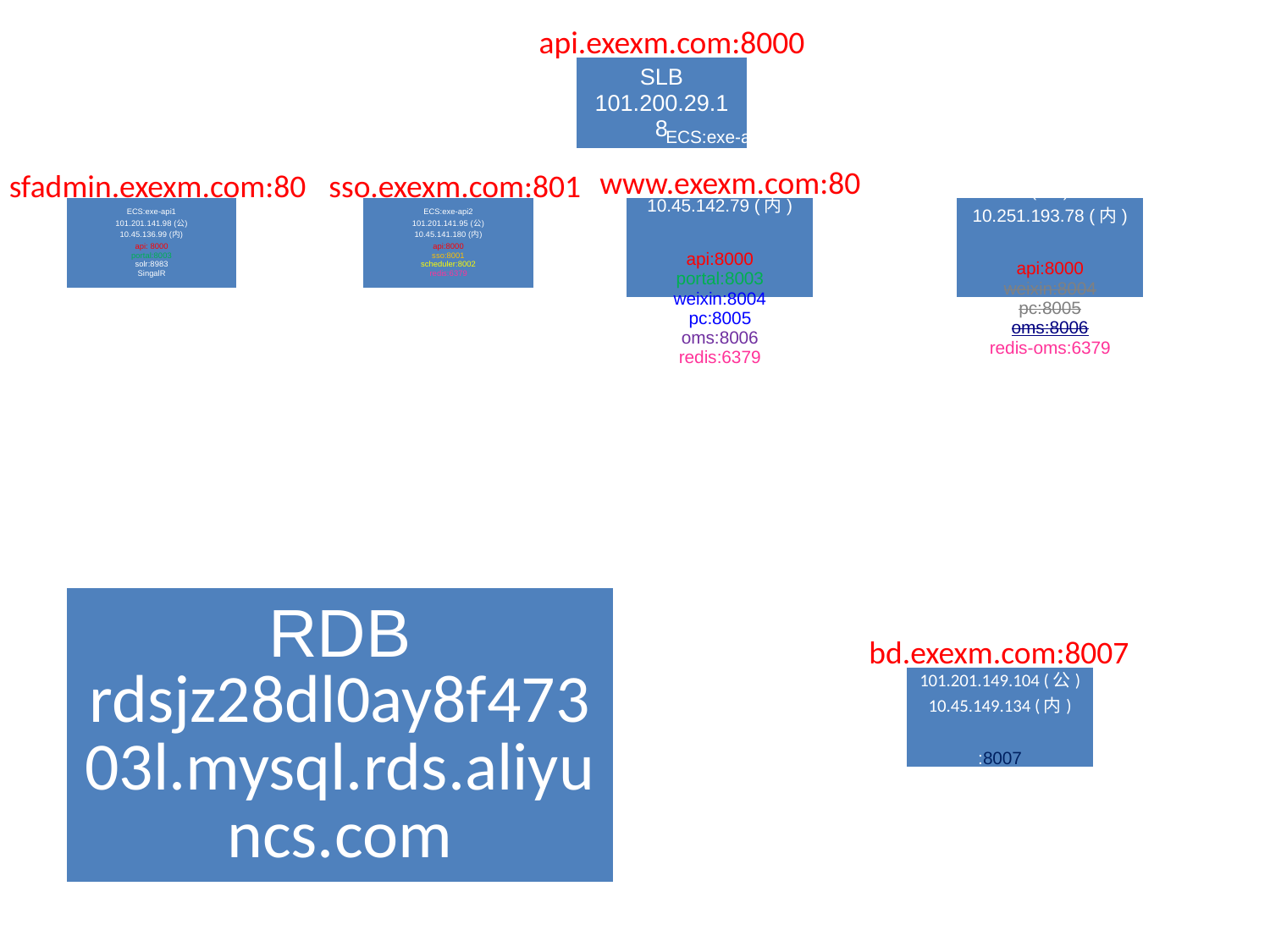

api.exexm.com:8000
SLB
101.200.29.18
www.exexm.com:80
sfadmin.exexm.com:80
sso.exexm.com:801
ECS:exe-api1
101.201.141.98 (公)
10.45.136.99 (内)
api: 8000
portal:8003
solr:8983
SingalR
ECS:exe-api2
101.201.141.95 (公)
10.45.141.180 (内)
api:8000
sso:8001
scheduler:8002
redis:6379
ECS:exe-api3
101.201.142.210 (公)
10.45.142.79 (内)
api:8000
portal:8003
weixin:8004
pc:8005
oms:8006
redis:6379
ECS:exe-api4
123.57.173.242 (公)
10.251.193.78 (内)
api:8000
weixin:8004
pc:8005
oms:8006
redis-oms:6379
RDB
rdsjz28dl0ay8f47303l.mysql.rds.aliyuncs.com
bd.exexm.com:8007
ECS:exe-linux1
101.201.149.104 (公)
10.45.149.134 (内)
:8007
Hbase:16000